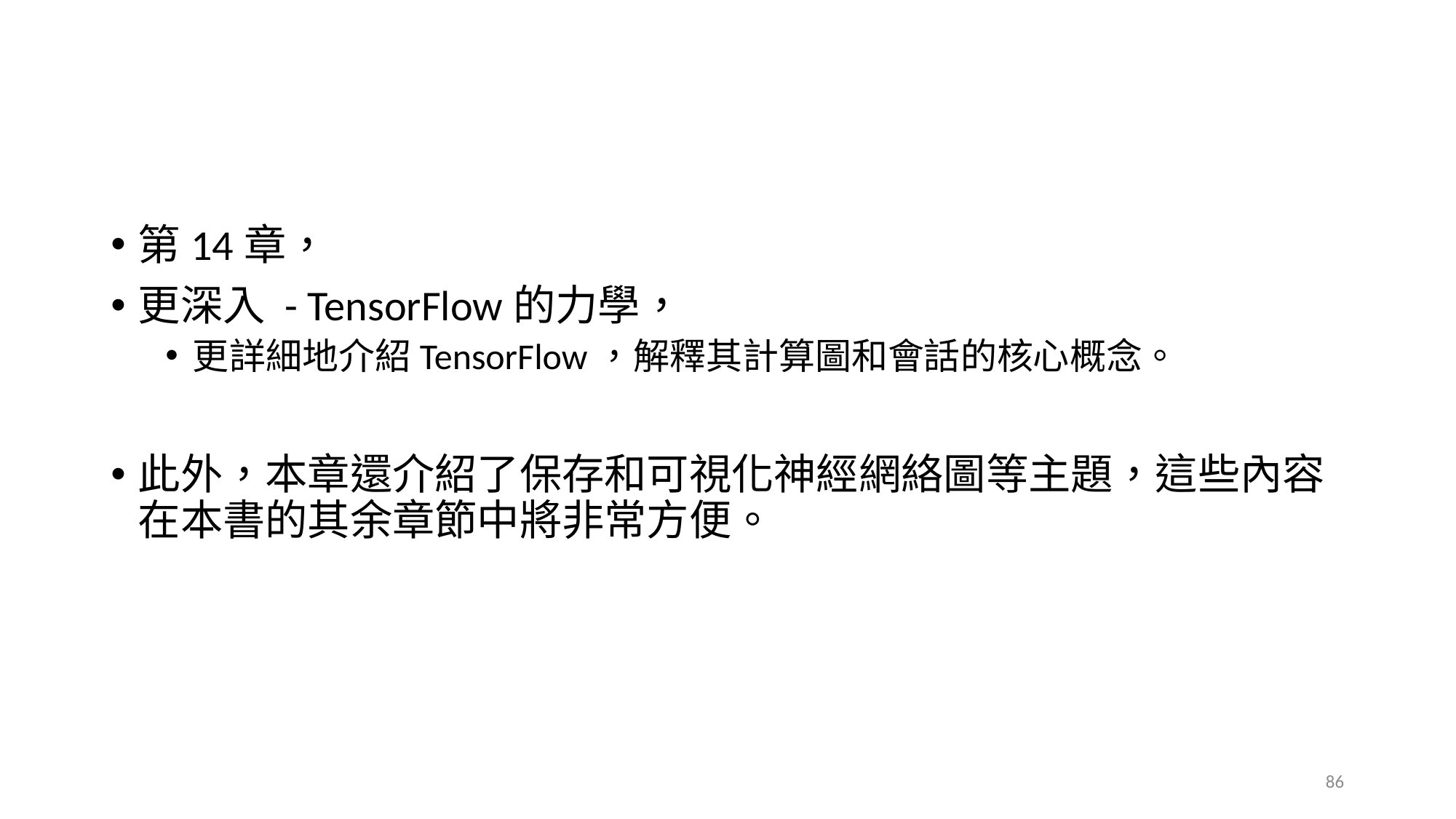

#
第14章，
更深入 - TensorFlow的力學，
更詳細地介紹TensorFlow，解釋其計算圖和會話的核心概念。

此外，本章還介紹了保存和可視化神經網絡圖等主題，這些內容在本書的其余章節中將非常方便。
86